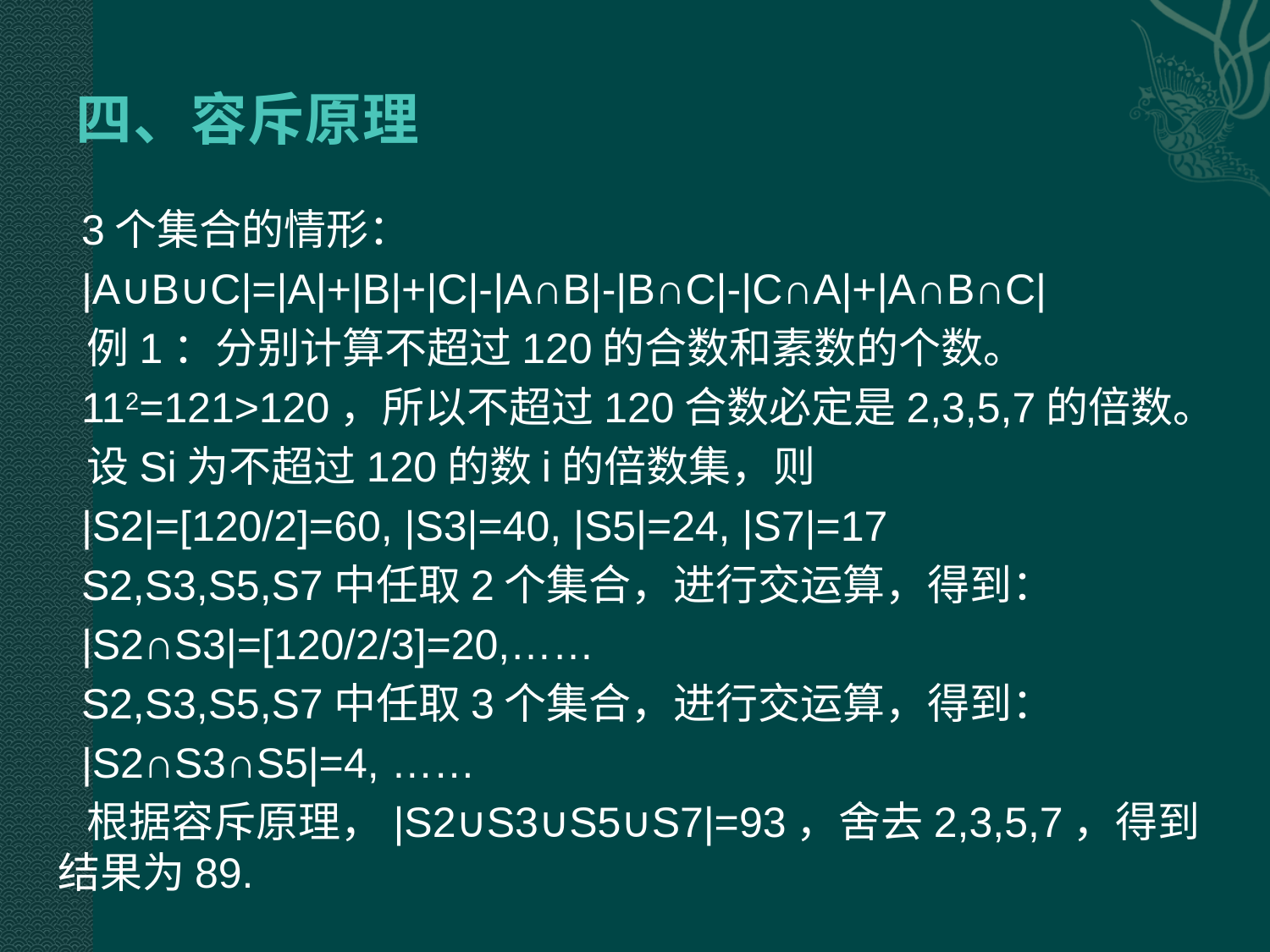

# 四、容斥原理
  3个集合的情形：
  |A∪B∪C|=|A|+|B|+|C|-|A∩B|-|B∩C|-|C∩A|+|A∩B∩C|
  例1：分别计算不超过120的合数和素数的个数。
  112=121>120，所以不超过120合数必定是2,3,5,7的倍数。
  设Si为不超过120的数i的倍数集，则
  |S2|=[120/2]=60, |S3|=40, |S5|=24, |S7|=17
  S2,S3,S5,S7中任取2个集合，进行交运算，得到：
  |S2∩S3|=[120/2/3]=20,……
  S2,S3,S5,S7中任取3个集合，进行交运算，得到：
  |S2∩S3∩S5|=4, ……
  根据容斥原理，|S2∪S3∪S5∪S7|=93，舍去2,3,5,7，得到结果为89.